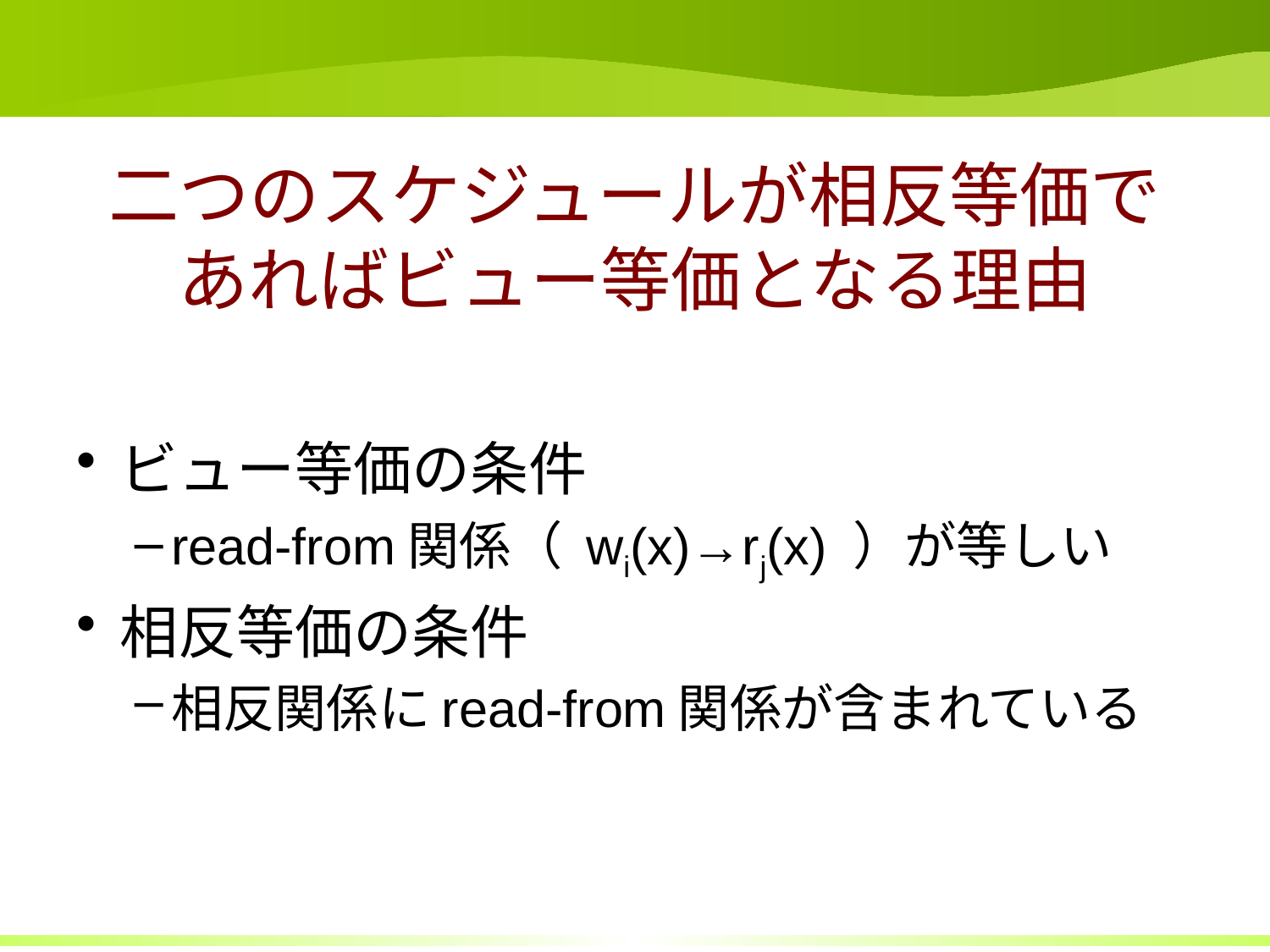

# 二つのスケジュールが相反等価で あればビュー等価となる理由
ビュー等価の条件
read-from関係（ wi(x)→rj(x) ）が等しい
相反等価の条件
相反関係にread-from関係が含まれている